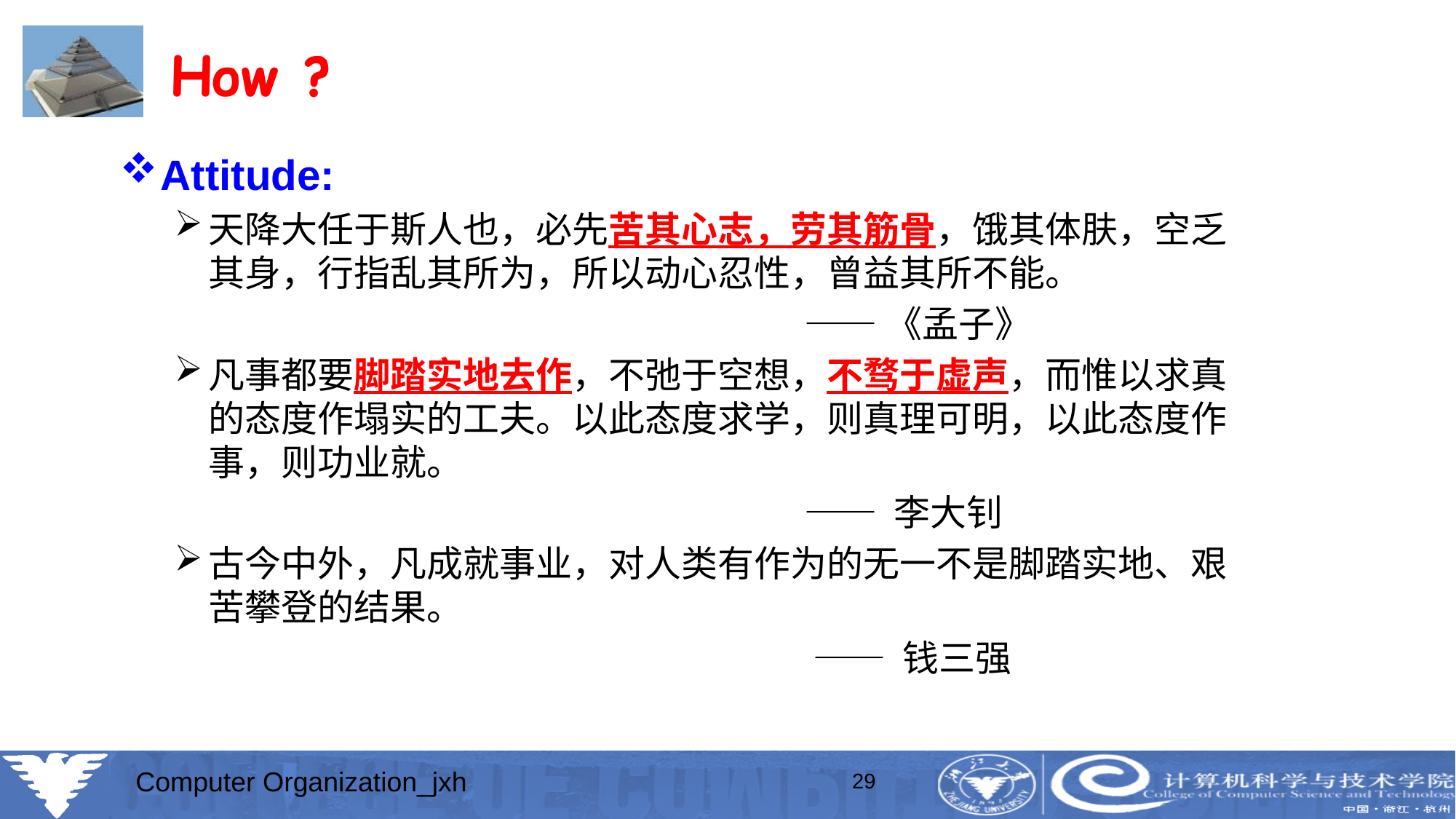

# How ?
Attitude:
天降大任于斯人也，必先苦其心志，劳其筋骨，饿其体肤，空乏其身，行指乱其所为，所以动心忍性，曾益其所不能。
                                                                             ——《孟子》
凡事都要脚踏实地去作，不弛于空想，不骛于虚声，而惟以求真的态度作塌实的工夫。以此态度求学，则真理可明，以此态度作事，则功业就。
                                                                             —— 李大钊
古今中外，凡成就事业，对人类有作为的无一不是脚踏实地、艰苦攀登的结果。
                                                                              —— 钱三强